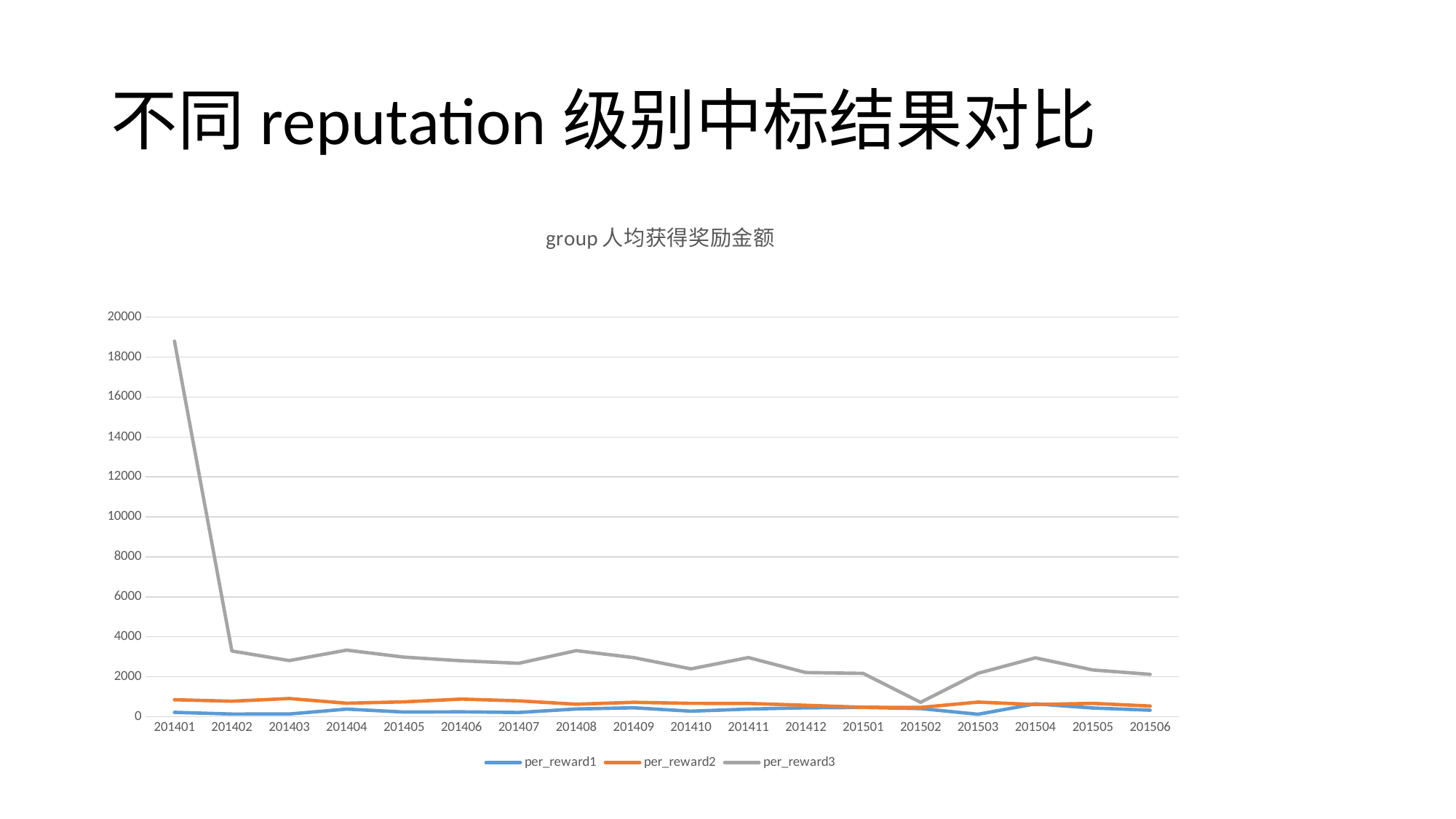

# 不同reputation级别中标结果对比

### Chart: group人均获得奖励金额

| Category | per_reward1 | per_reward2 | per_reward3 |
|---|---|---|---|
| 201401.0 | 213.498485 | 843.8660229999998 | 18800.0 |
| 201402.0 | 127.553957 | 770.799481 | 3285.714286 |
| 201403.0 | 130.516481 | 906.0515429999999 | 2806.571429 |
| 201404.0 | 375.49485 | 671.403534 | 3329.166667 |
| 201405.0 | 229.024735 | 740.418099 | 2977.6 |
| 201406.0 | 240.598621 | 876.755321 | 2794.766666999999 |
| 201407.0 | 208.73223 | 788.144905 | 2669.4375 |
| 201408.0 | 382.475677 | 620.1272489999999 | 3302.233 |
| 201409.0 | 442.069767 | 715.7225599999999 | 2955.020303 |
| 201410.0 | 273.2836169999999 | 664.87983 | 2389.412368 |
| 201411.0 | 377.7083329999999 | 659.208633 | 2956.4 |
| 201412.0 | 440.712451 | 567.8234229999999 | 2207.66 |
| 201501.0 | 458.924731 | 468.753206 | 2164.5 |
| 201502.0 | 404.166667 | 459.8981779999999 | 715.625 |
| 201503.0 | 117.558282 | 726.572343 | 2168.8125 |
| 201504.0 | 637.2265689999999 | 602.893344 | 2941.681818 |
| 201505.0 | 431.2933329999999 | 664.906545 | 2335.75 |
| 201506.0 | 322.234189 | 528.872754 | 2117.567568 |